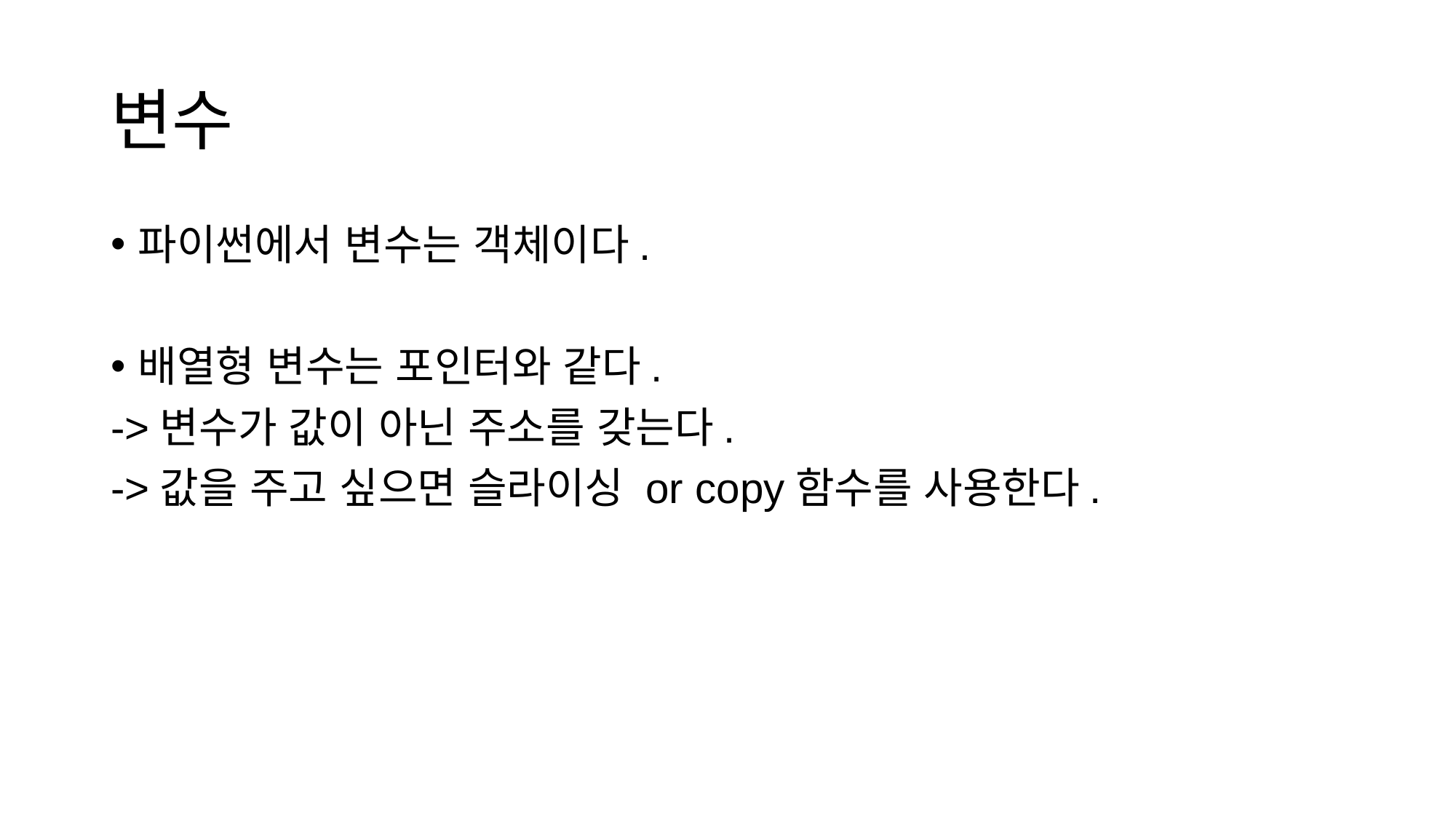

# 변수
파이썬에서 변수는 객체이다.

배열형 변수는 포인터와 같다.
->변수가 값이 아닌 주소를 갖는다.
->값을 주고 싶으면 슬라이싱 or copy함수를 사용한다.